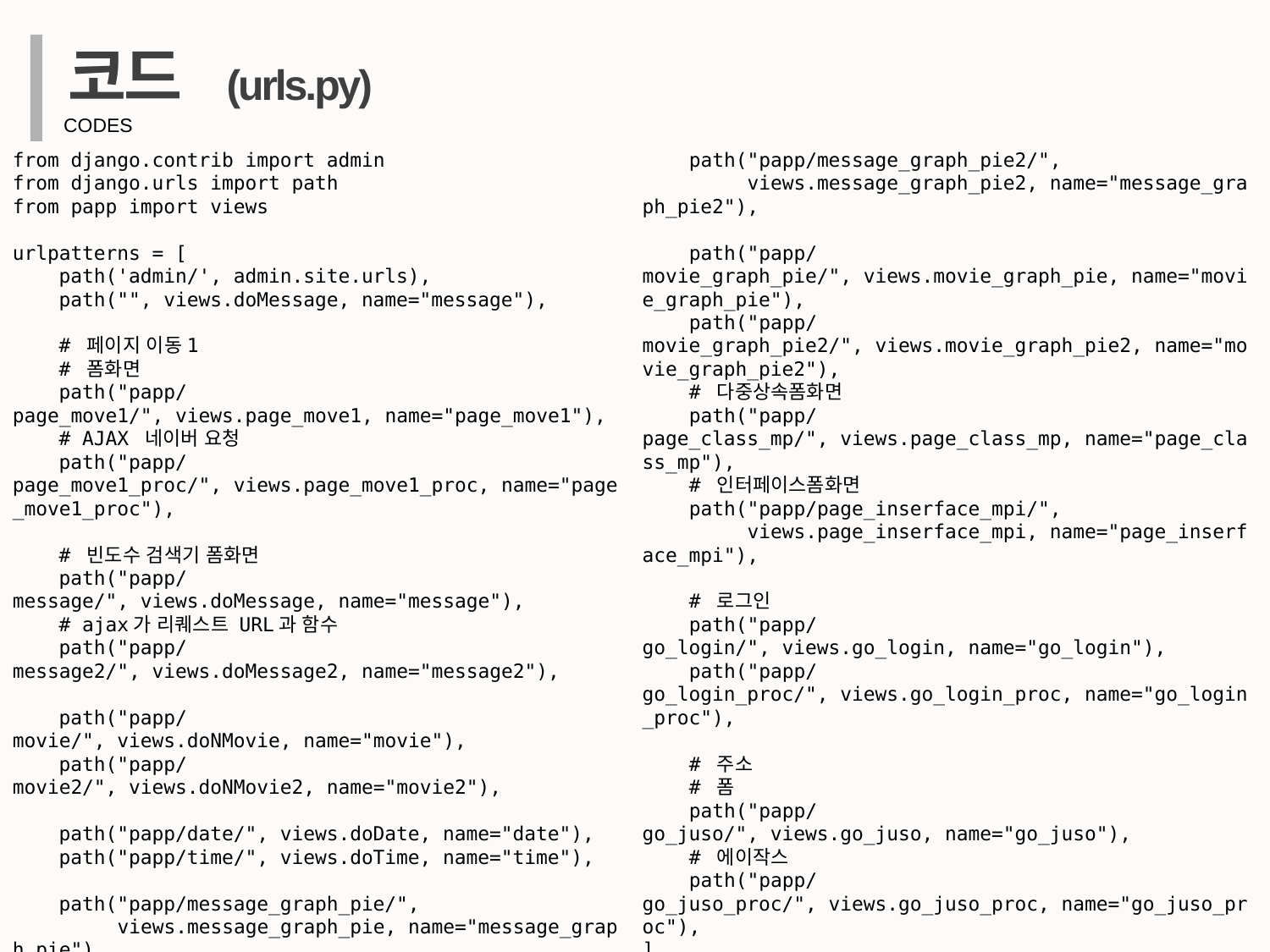

코드 (urls.py)

CODES
from django.contrib import admin
from django.urls import path
from papp import views
urlpatterns = [
    path('admin/', admin.site.urls),
    path("", views.doMessage, name="message"),
    # 페이지 이동1
    # 폼화면
    path("papp/page_move1/", views.page_move1, name="page_move1"),
    # AJAX 네이버 요청
    path("papp/page_move1_proc/", views.page_move1_proc, name="page_move1_proc"),
    # 빈도수 검색기 폼화면
    path("papp/message/", views.doMessage, name="message"),
    # ajax가 리퀘스트 URL과 함수
    path("papp/message2/", views.doMessage2, name="message2"),
    path("papp/movie/", views.doNMovie, name="movie"),
    path("papp/movie2/", views.doNMovie2, name="movie2"),
    path("papp/date/", views.doDate, name="date"),
    path("papp/time/", views.doTime, name="time"),
    path("papp/message_graph_pie/",
         views.message_graph_pie, name="message_graph_pie"),
    path("papp/message_graph_pie2/",
         views.message_graph_pie2, name="message_graph_pie2"),
    path("papp/movie_graph_pie/", views.movie_graph_pie, name="movie_graph_pie"),
    path("papp/movie_graph_pie2/", views.movie_graph_pie2, name="movie_graph_pie2"),
    # 다중상속폼화면
    path("papp/page_class_mp/", views.page_class_mp, name="page_class_mp"),
    # 인터페이스폼화면
    path("papp/page_inserface_mpi/",
         views.page_inserface_mpi, name="page_inserface_mpi"),
    # 로그인
    path("papp/go_login/", views.go_login, name="go_login"),
    path("papp/go_login_proc/", views.go_login_proc, name="go_login_proc"),
    # 주소
    # 폼
    path("papp/go_juso/", views.go_juso, name="go_juso"),
    # 에이작스
    path("papp/go_juso_proc/", views.go_juso_proc, name="go_juso_proc"),
]